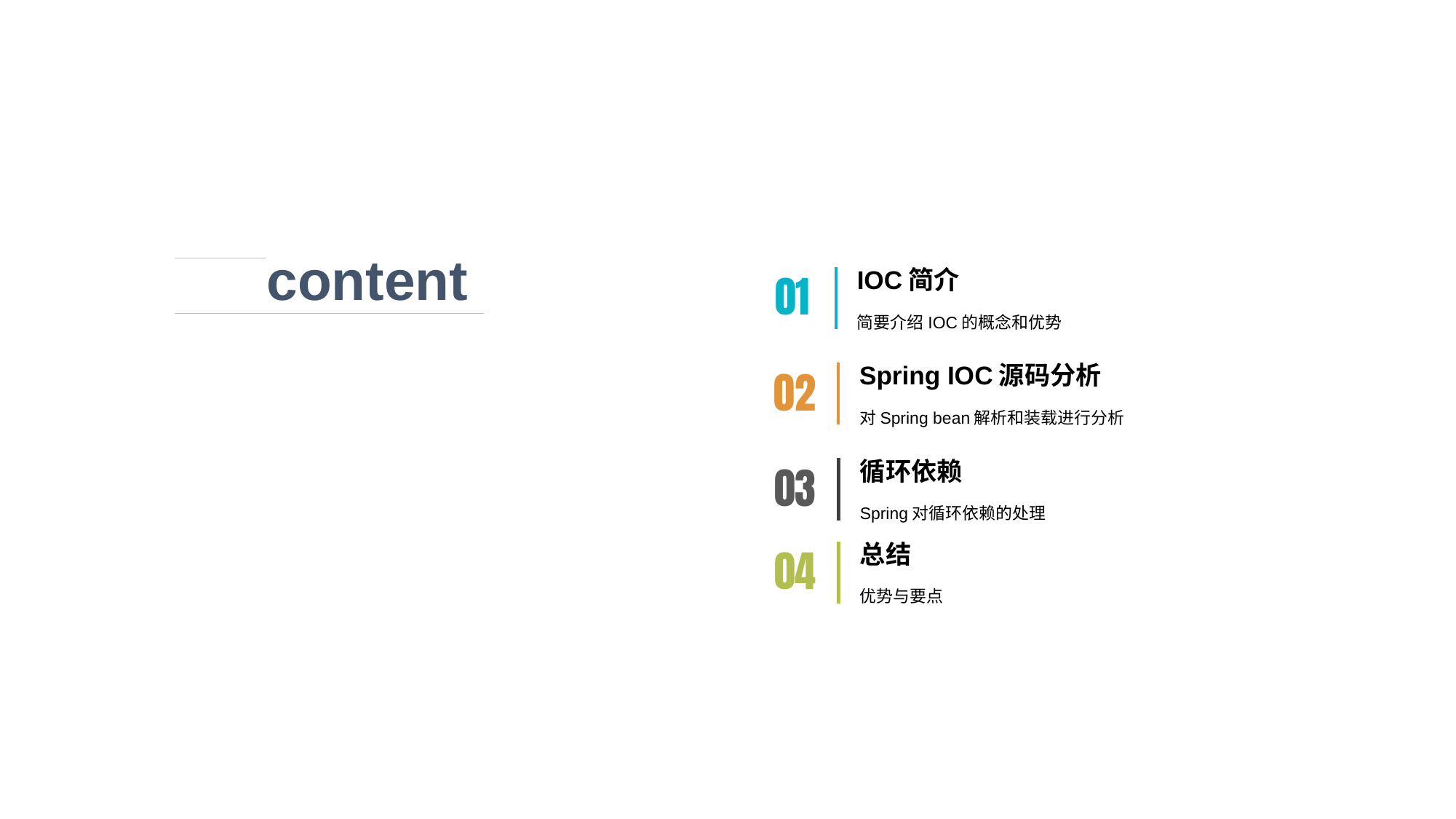

content
IOC简介
01
简要介绍IOC的概念和优势
Spring IOC源码分析
02
对Spring bean解析和装载进行分析
循环依赖
03
Spring对循环依赖的处理
总结
04
优势与要点